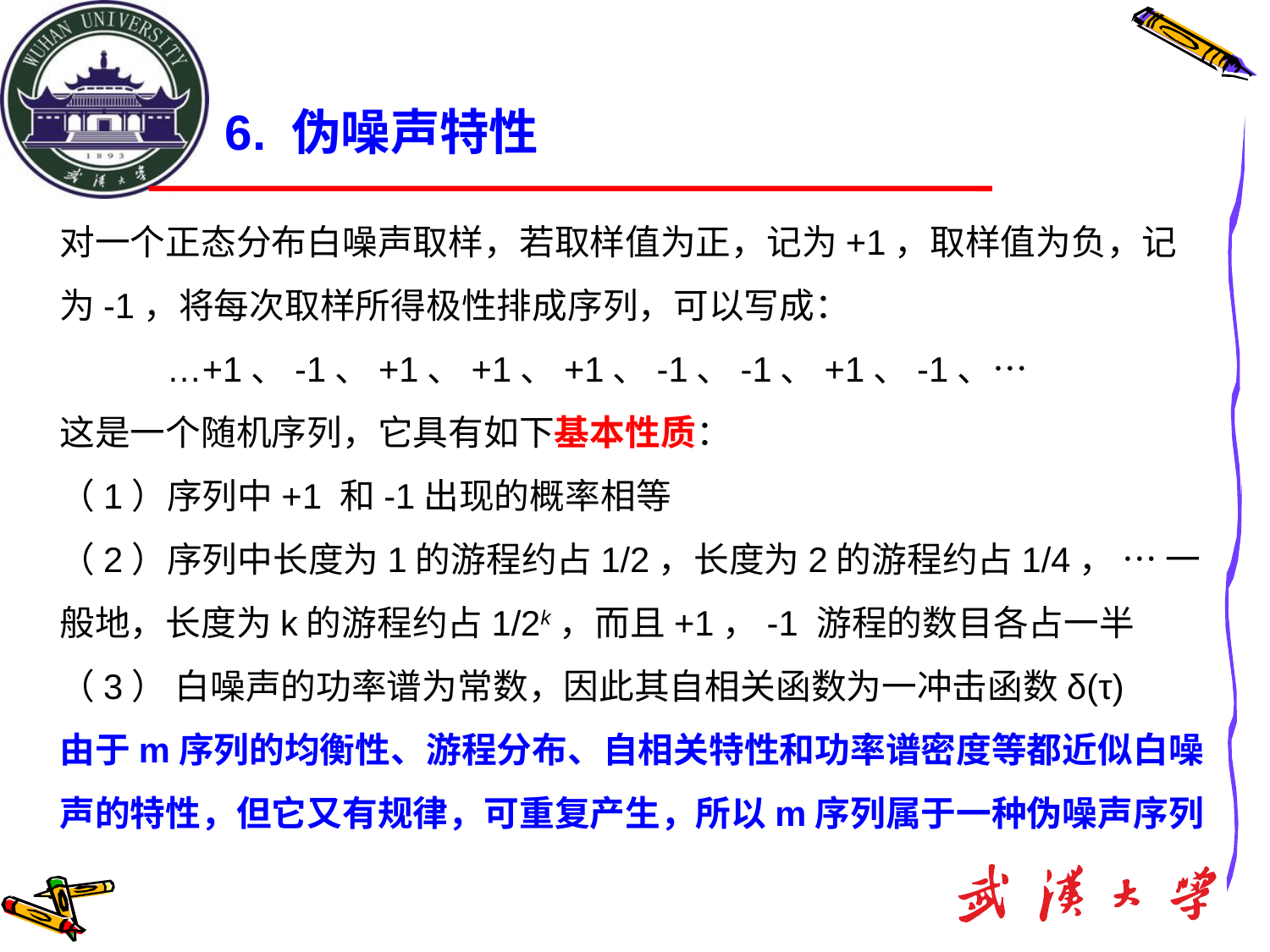

6. 伪噪声特性
对一个正态分布白噪声取样，若取样值为正，记为+1，取样值为负，记为-1，将每次取样所得极性排成序列，可以写成：
           …+1、-1、+1、+1、+1、-1、-1、+1、-1、…
这是一个随机序列，它具有如下基本性质：
（1）序列中+1 和-1出现的概率相等
（2）序列中长度为1的游程约占1/2，长度为2的游程约占1/4， … 一般地，长度为k的游程约占1/2k，而且+1，-1 游程的数目各占一半
（3） 白噪声的功率谱为常数，因此其自相关函数为一冲击函数δ(τ)
由于m序列的均衡性、游程分布、自相关特性和功率谱密度等都近似白噪声的特性，但它又有规律，可重复产生，所以m序列属于一种伪噪声序列